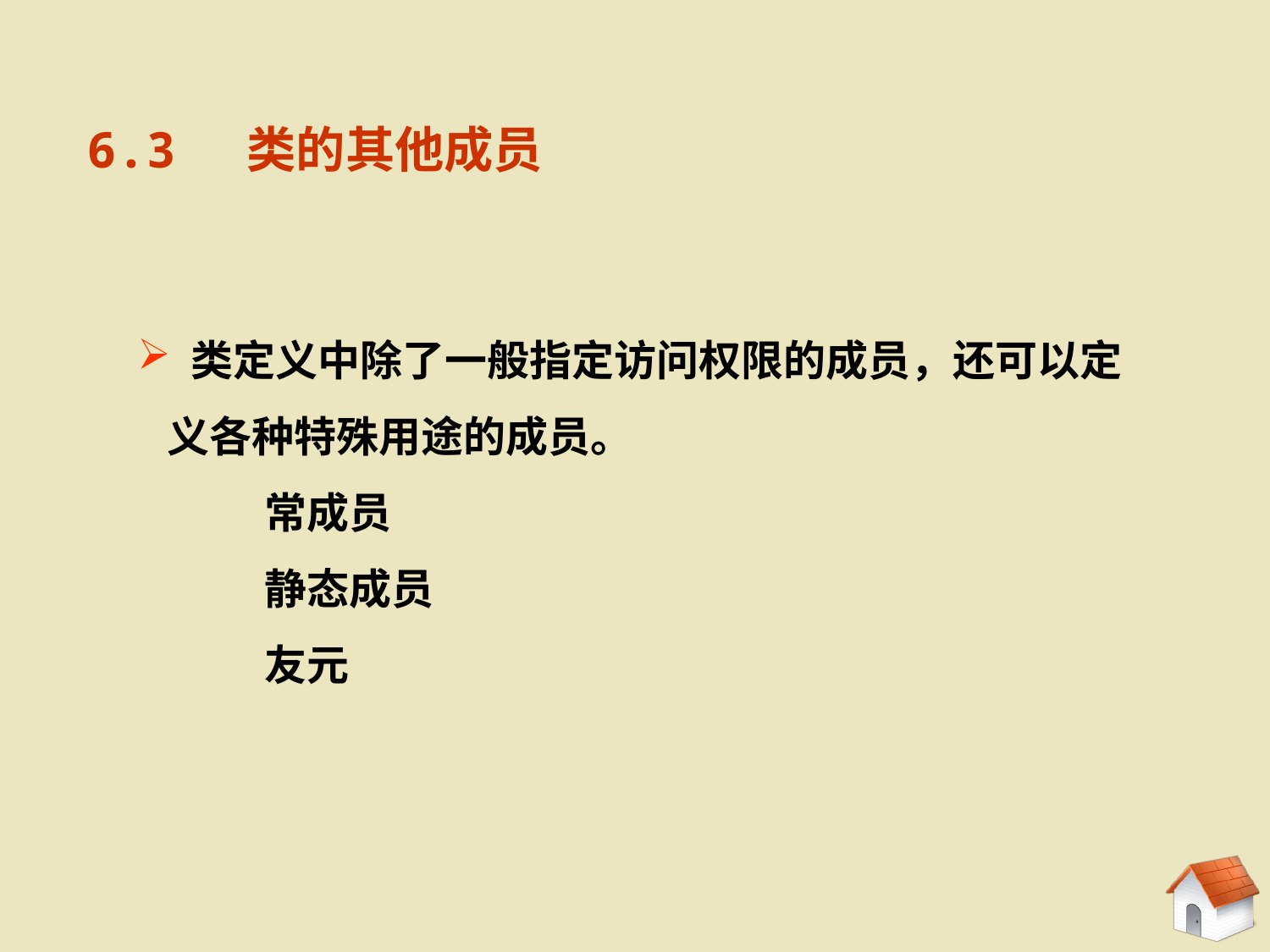

# 6.3  类的其他成员
6.3  类的其他成员
 类定义中除了一般指定访问权限的成员，还可以定义各种特殊用途的成员。
	常成员
	静态成员
	友元